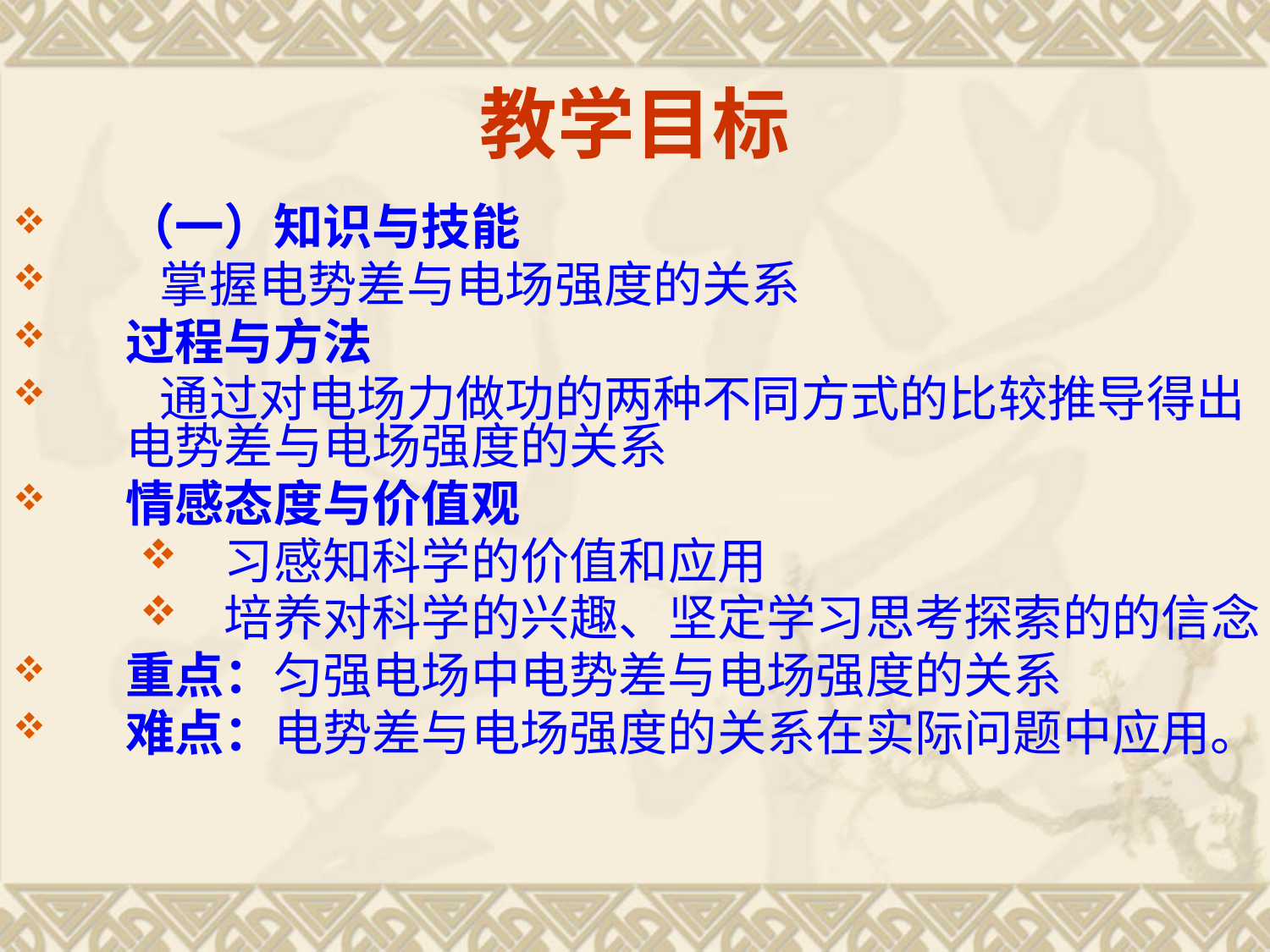

# 教学目标
（一）知识与技能
  掌握电势差与电场强度的关系
过程与方法
  通过对电场力做功的两种不同方式的比较推导得出电势差与电场强度的关系
情感态度与价值观
习感知科学的价值和应用
培养对科学的兴趣、坚定学习思考探索的的信念
重点：匀强电场中电势差与电场强度的关系
难点：电势差与电场强度的关系在实际问题中应用。